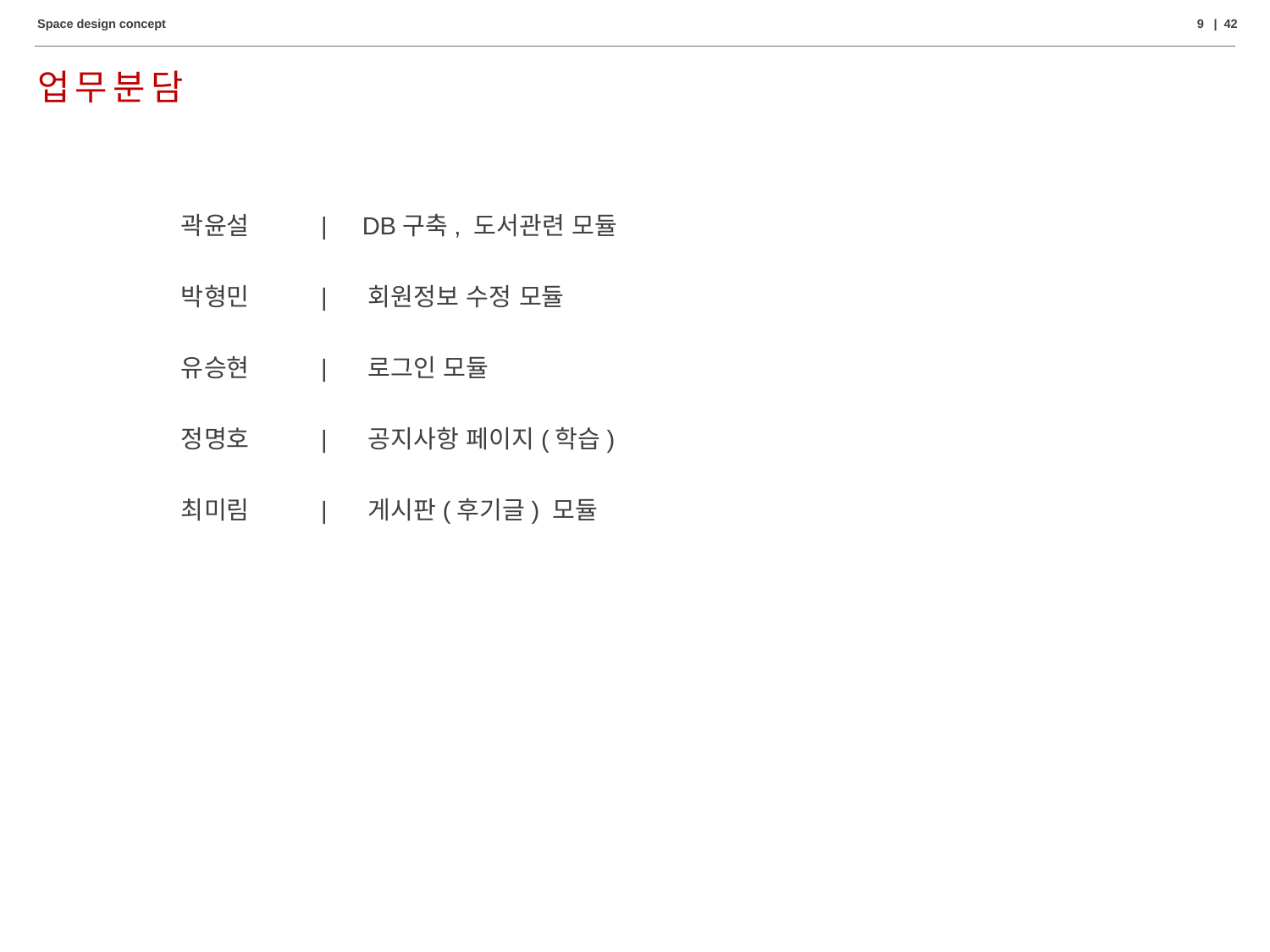

Space design concept
9   |  42
업무분담
곽윤설	 |     DB구축, 도서관련 모듈

박형민  	 |     회원정보 수정 모듈

유승현	 |     로그인 모듈

정명호	 |     공지사항 페이지(학습)

최미림	 |     게시판(후기글) 모듈